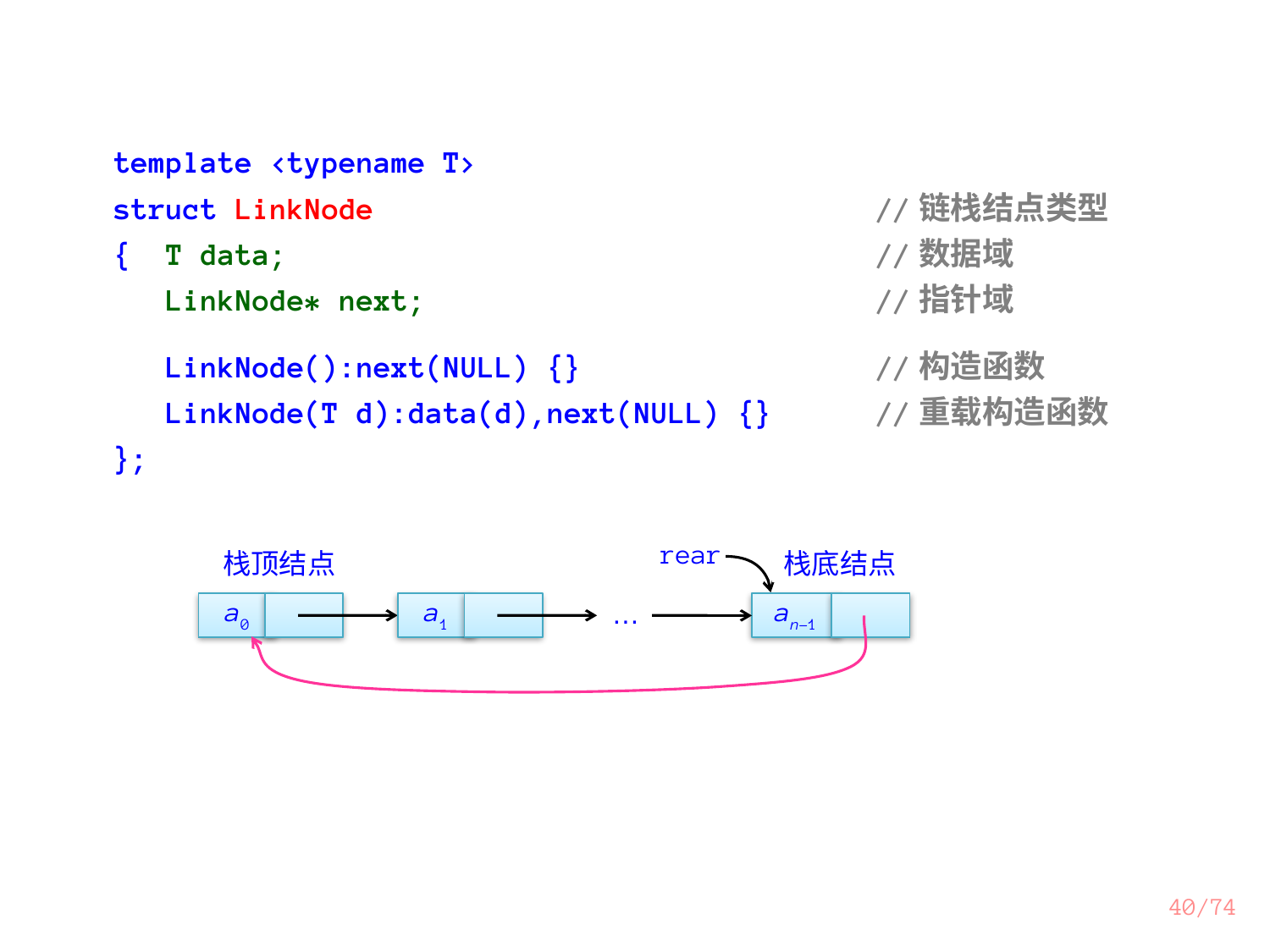

template <typename T>
struct LinkNode				//链栈结点类型
{  T data;					//数据域
   LinkNode* next;				//指针域
   LinkNode():next(NULL) {} 			//构造函数
   LinkNode(T d):data(d),next(NULL) {} 	//重载构造函数
};
rear
栈顶结点
栈底结点

a0

a1

an-1

…

40/74